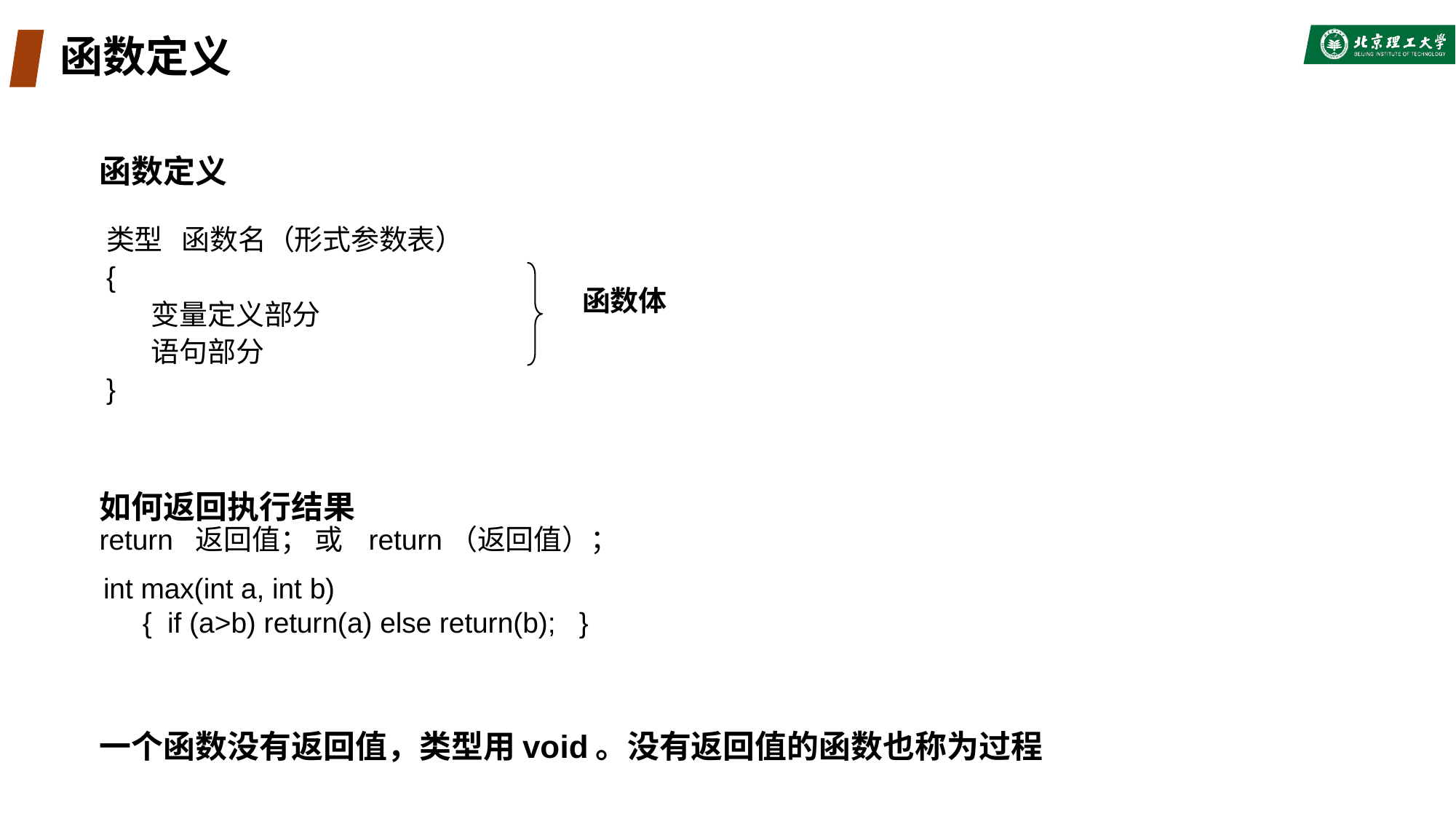

# 函数定义
函数定义

如何返回执行结果

一个函数没有返回值，类型用void。没有返回值的函数也称为过程
类型   函数名（形式参数表）
{
      变量定义部分
      语句部分
}

函数体
return  返回值； 或   return（返回值）；
int max(int a, int b)
     {  if (a>b) return(a) else return(b);   }